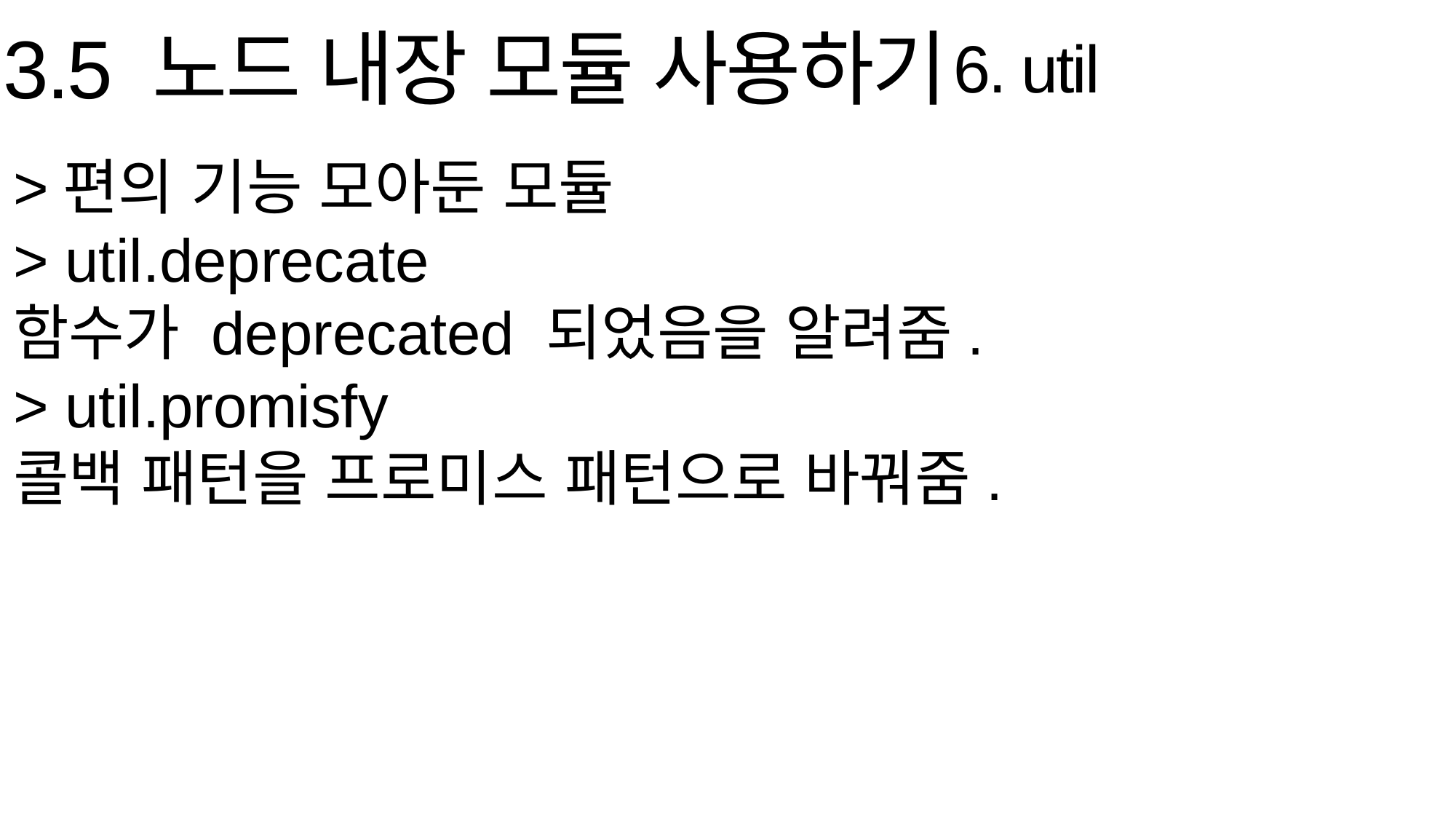

3.5 노드 내장 모듈 사용하기
6. util
>편의 기능 모아둔 모듈
> util.deprecate
함수가 deprecated 되었음을 알려줌.
> util.promisfy
콜백 패턴을 프로미스 패턴으로 바꿔줌.